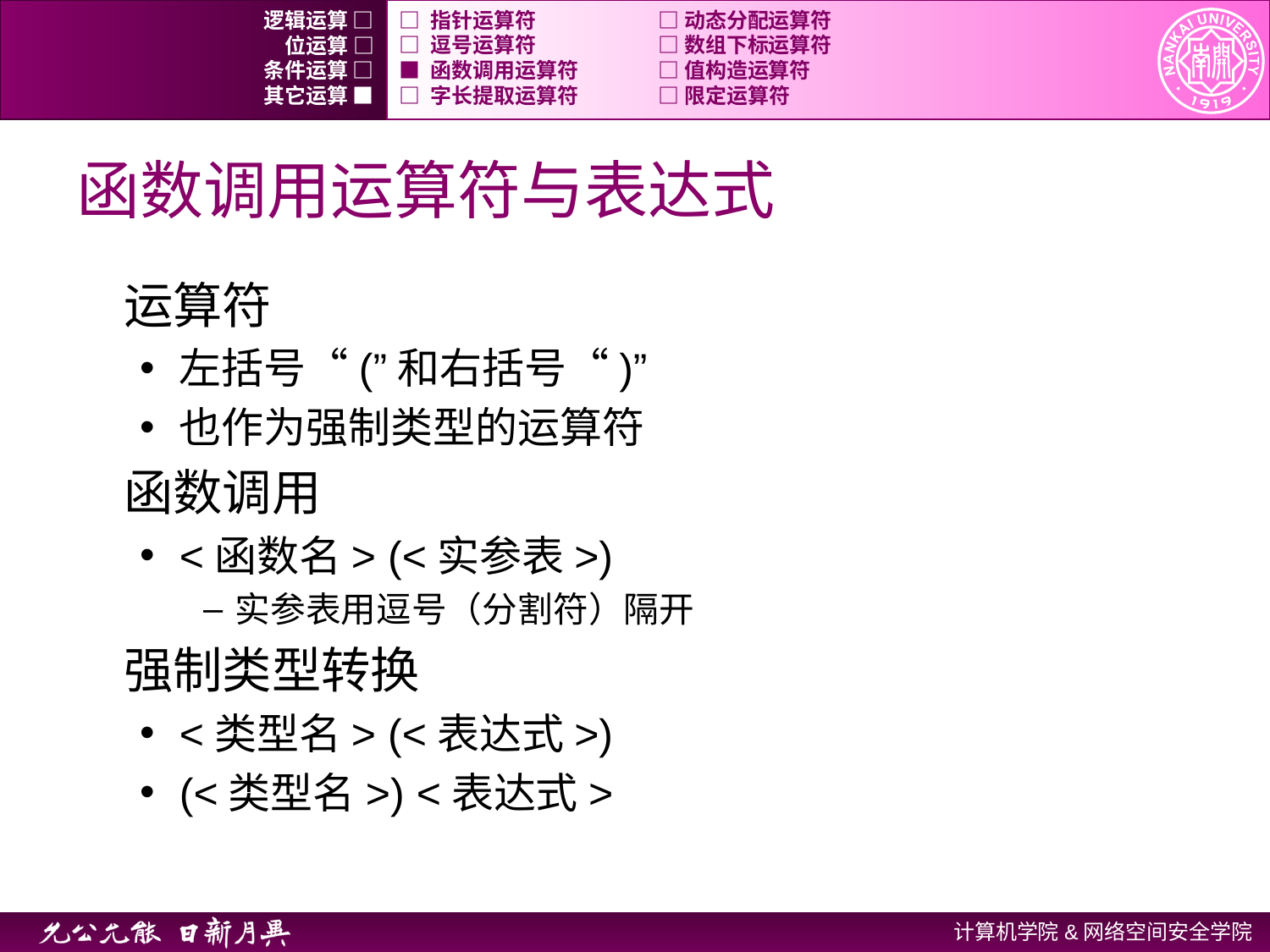

逻辑运算 □
□ 指针运算符	 □ 动态分配运算符
位运算 □
□ 逗号运算符	 □ 数组下标运算符
条件运算 □
■ 函数调用运算符	 □ 值构造运算符
其它运算 ■
□ 字长提取运算符	 □ 限定运算符

# 函数调用运算符与表达式
运算符
左括号“(”和右括号“)”
也作为强制类型的运算符
函数调用
<函数名> (<实参表>)
实参表用逗号（分割符）隔开
强制类型转换
<类型名> (<表达式>)
(<类型名>) <表达式>